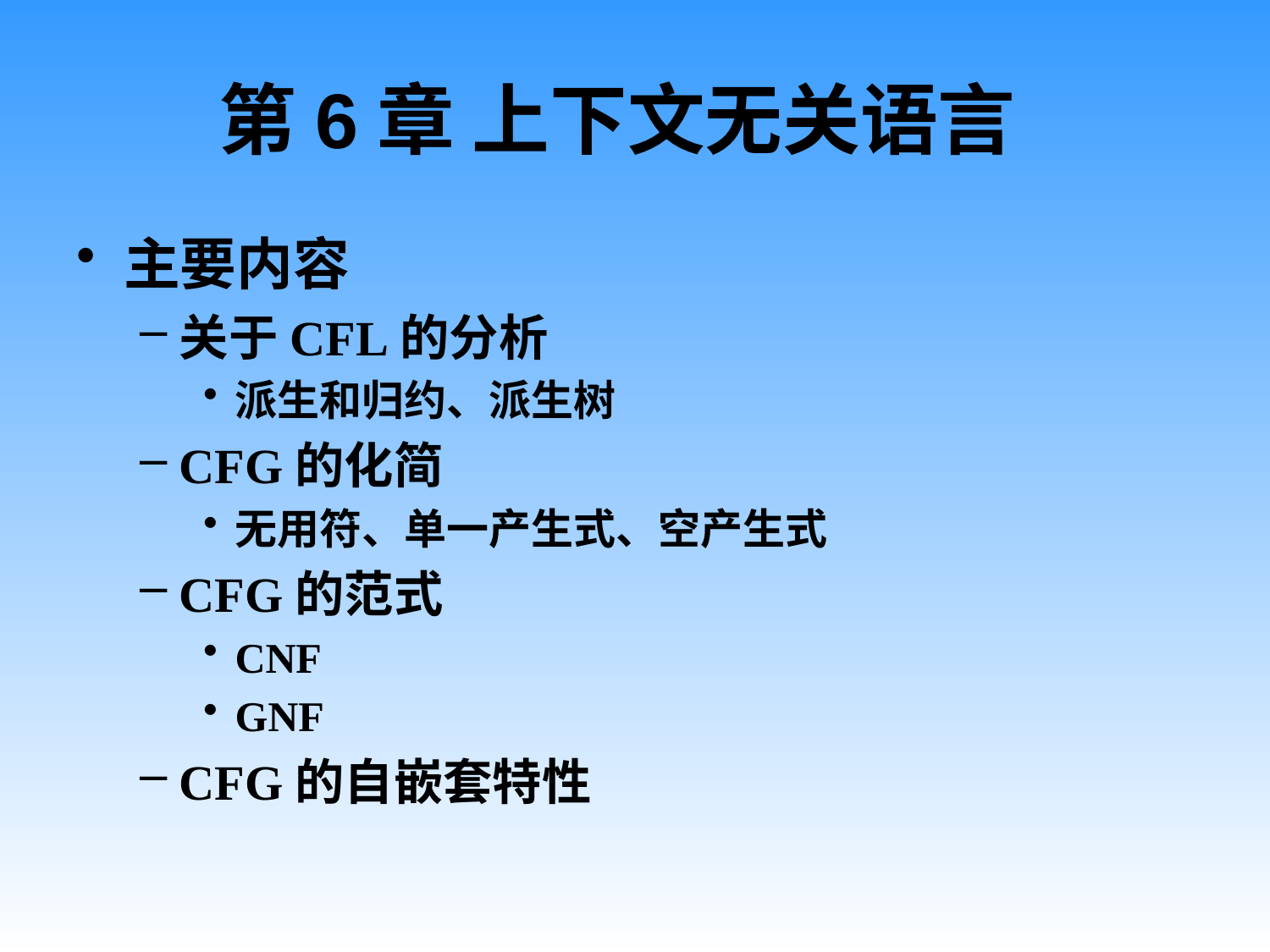

# 第6章 上下文无关语言
主要内容
关于CFL的分析
派生和归约、派生树
CFG的化简
无用符、单一产生式、空产生式
CFG的范式
CNF
GNF
CFG的自嵌套特性

2